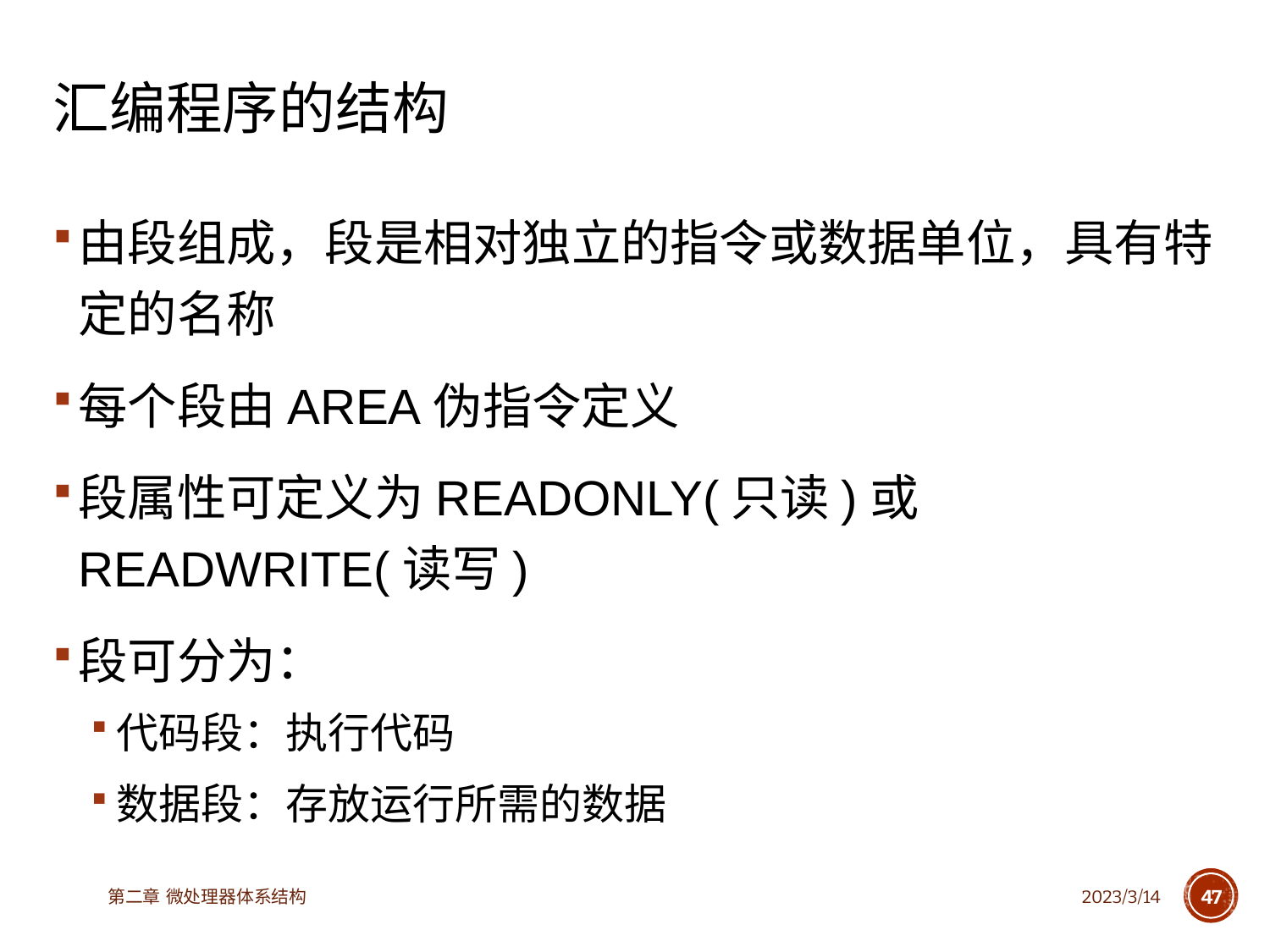

# 汇编程序的结构
由段组成，段是相对独立的指令或数据单位，具有特定的名称
每个段由AREA伪指令定义
段属性可定义为READONLY(只读)或READWRITE(读写)
段可分为：
代码段：执行代码
数据段：存放运行所需的数据
第二章 微处理器体系结构
2023/3/14
47